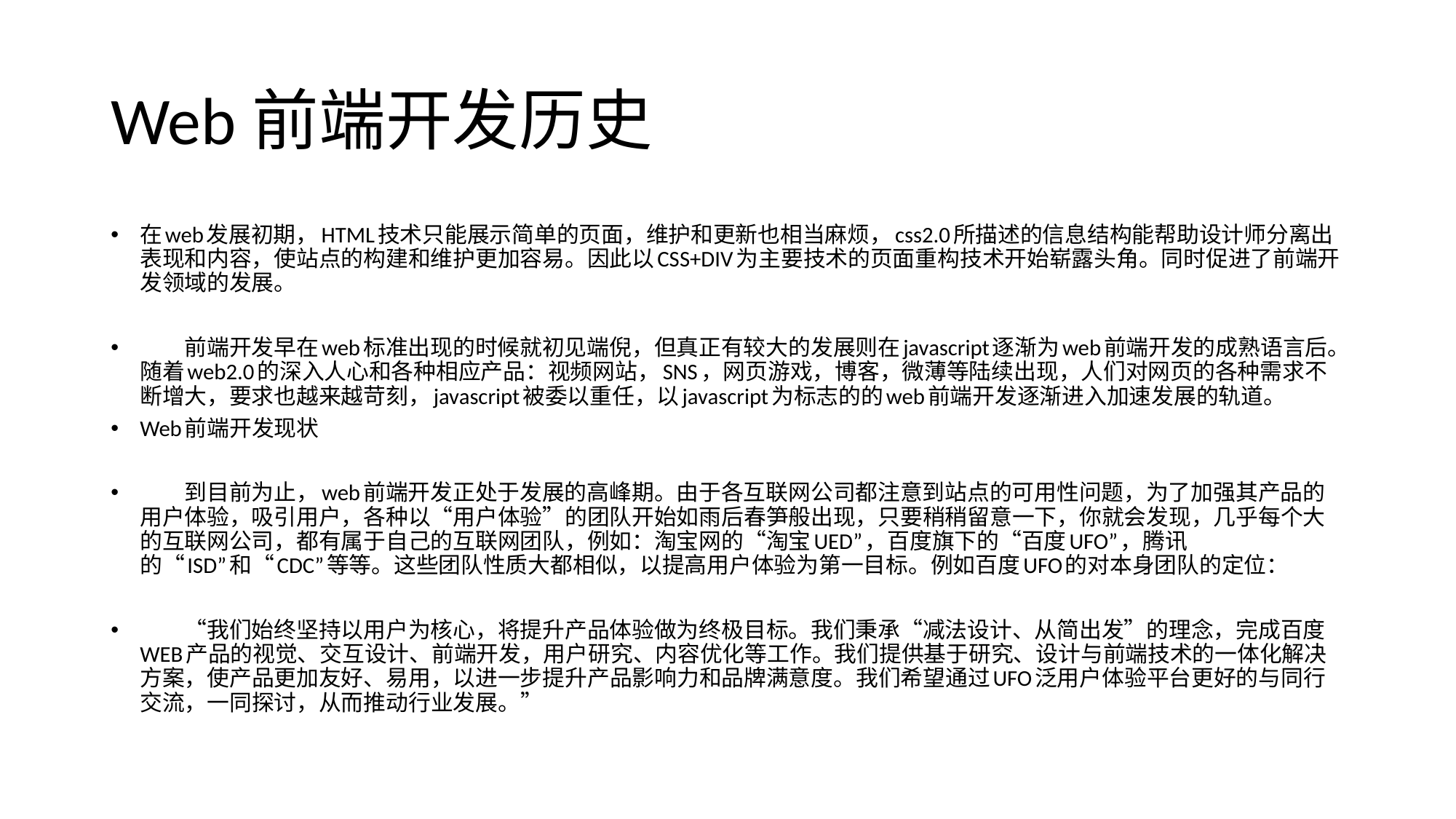

# Web前端开发历史
在web发展初期，HTML技术只能展示简单的页面，维护和更新也相当麻烦，css2.0所描述的信息结构能帮助设计师分离出表现和内容，使站点的构建和维护更加容易。因此以CSS+DIV为主要技术的页面重构技术开始崭露头角。同时促进了前端开发领域的发展。

　　前端开发早在web标准出现的时候就初见端倪，但真正有较大的发展则在javascript逐渐为web前端开发的成熟语言后。随着web2.0的深入人心和各种相应产品：视频网站，SNS，网页游戏，博客，微薄等陆续出现，人们对网页的各种需求不断增大，要求也越来越苛刻，javascript被委以重任，以javascript为标志的的web前端开发逐渐进入加速发展的轨道。
Web前端开发现状

　　到目前为止，web前端开发正处于发展的高峰期。由于各互联网公司都注意到站点的可用性问题，为了加强其产品的用户体验，吸引用户，各种以“用户体验”的团队开始如雨后春笋般出现，只要稍稍留意一下，你就会发现，几乎每个大的互联网公司，都有属于自己的互联网团队，例如：淘宝网的“淘宝UED”，百度旗下的“百度UFO”，腾讯的“ISD”和“CDC”等等。这些团队性质大都相似，以提高用户体验为第一目标。例如百度UFO的对本身团队的定位：

　　“我们始终坚持以用户为核心，将提升产品体验做为终极目标。我们秉承“减法设计、从简出发”的理念，完成百度WEB产品的视觉、交互设计、前端开发，用户研究、内容优化等工作。我们提供基于研究、设计与前端技术的一体化解决方案，使产品更加友好、易用，以进一步提升产品影响力和品牌满意度。我们希望通过UFO泛用户体验平台更好的与同行交流，一同探讨，从而推动行业发展。”